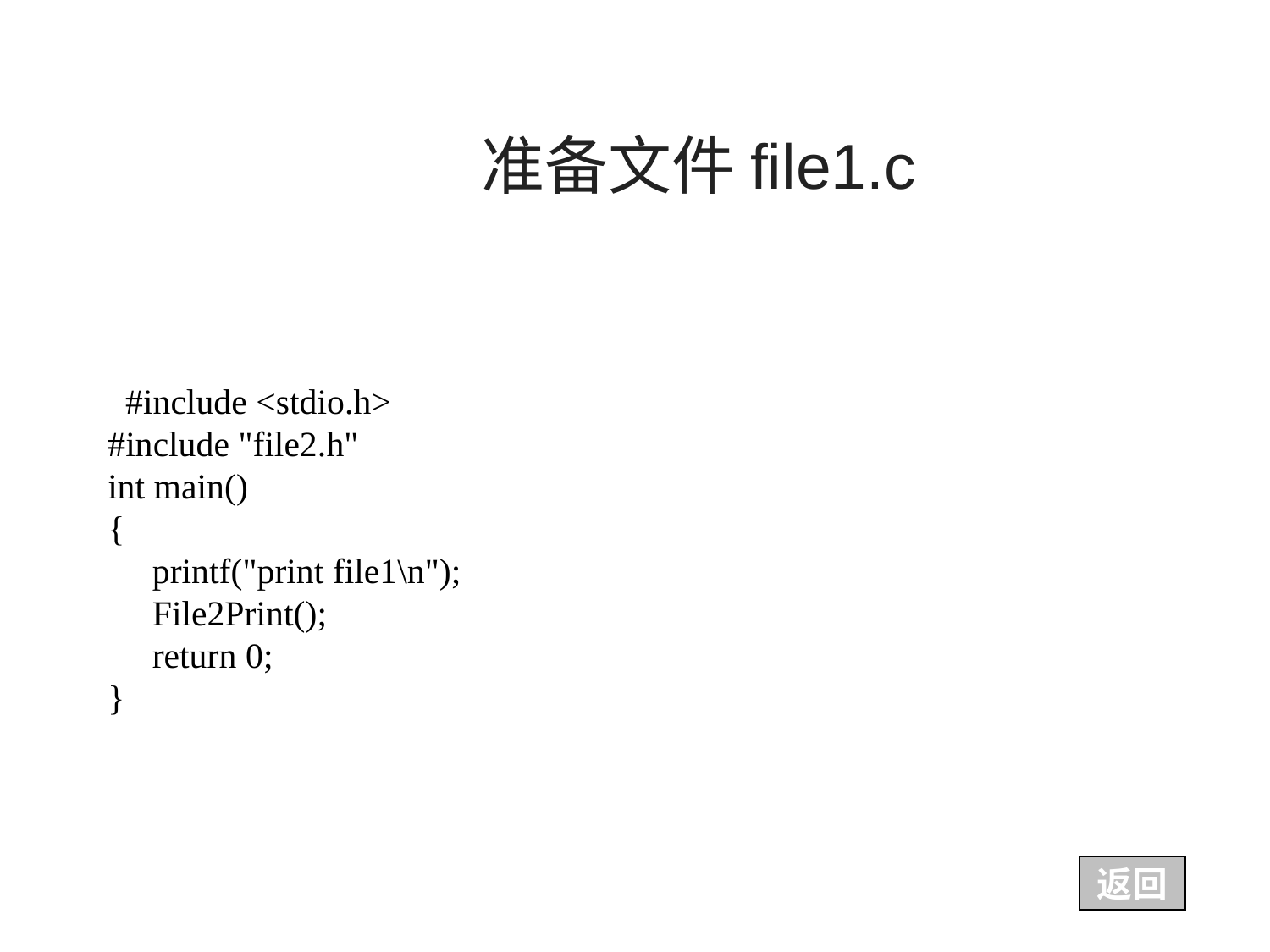

准备文件file1.c

##include <stdio.h>
#include "file2.h"
int main()
{
     printf("print file1\n");
     File2Print();
     return 0;
}
返回